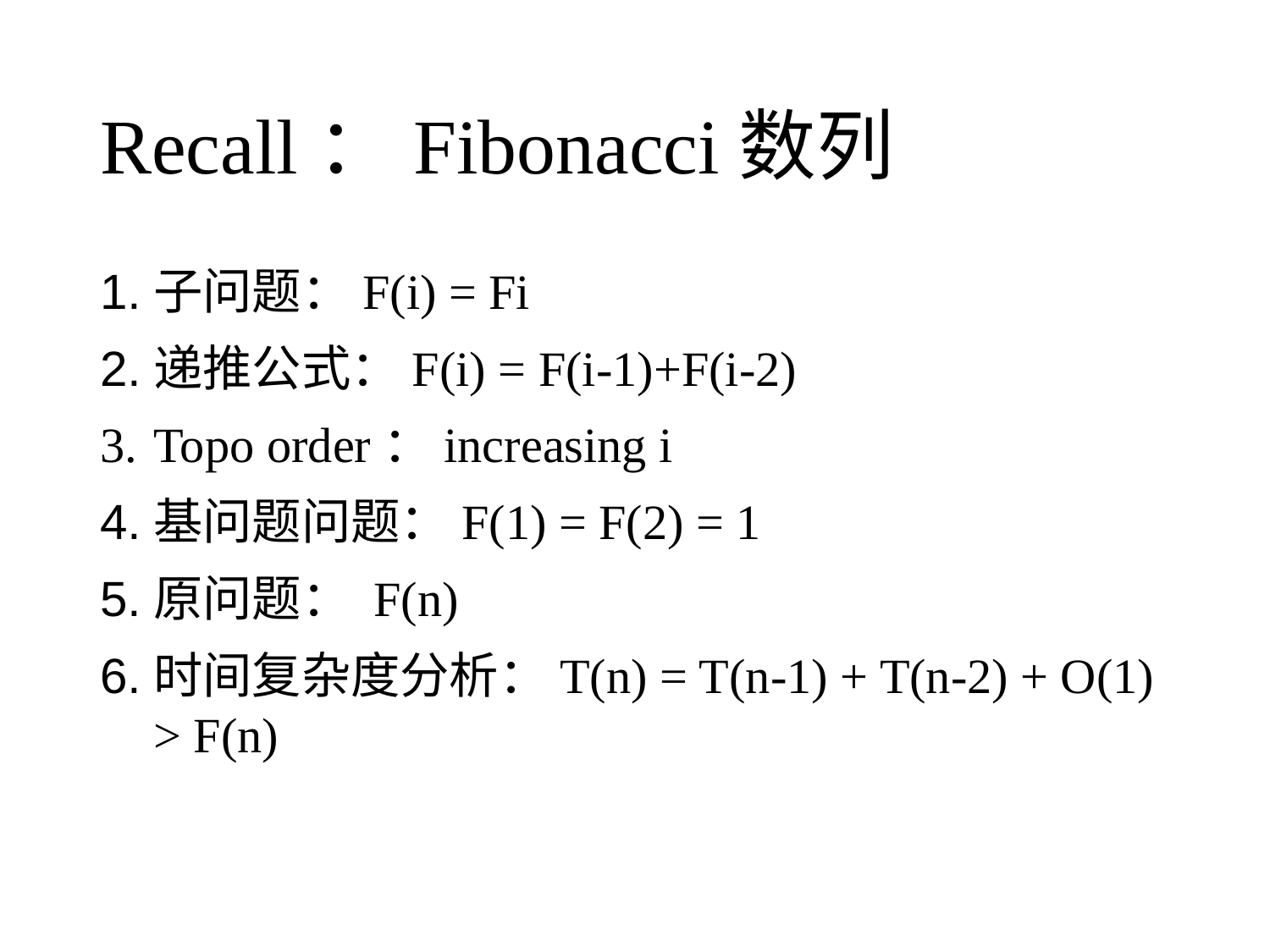

# Recall：Fibonacci数列
子问题：F(i) = Fi
递推公式：F(i) = F(i-1)+F(i-2)
Topo order：increasing i
基问题问题：F(1) = F(2) = 1
原问题： F(n)
时间复杂度分析：T(n) = T(n-1) + T(n-2) + O(1) > F(n)